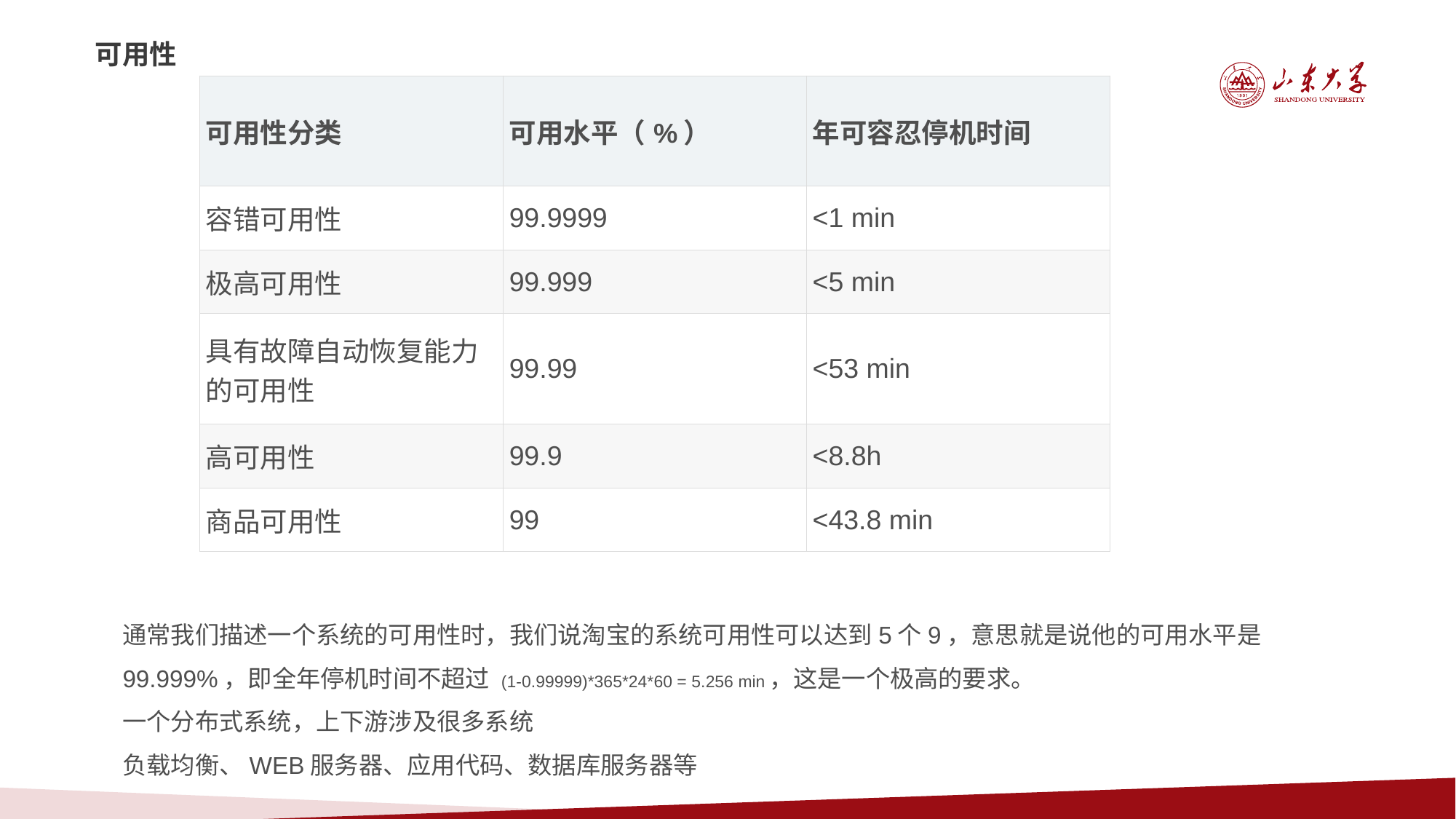

可用性
| 可用性分类 | 可用水平（%） | 年可容忍停机时间 |
| --- | --- | --- |
| 容错可用性 | 99.9999 | <1 min |
| 极高可用性 | 99.999 | <5 min |
| 具有故障自动恢复能力的可用性 | 99.99 | <53 min |
| 高可用性 | 99.9 | <8.8h |
| 商品可用性 | 99 | <43.8 min |
通常我们描述一个系统的可用性时，我们说淘宝的系统可用性可以达到5个9，意思就是说他的可用水平是99.999%，即全年停机时间不超过 (1-0.99999)*365*24*60 = 5.256 min，这是一个极高的要求。
一个分布式系统，上下游涉及很多系统
负载均衡、WEB服务器、应用代码、数据库服务器等